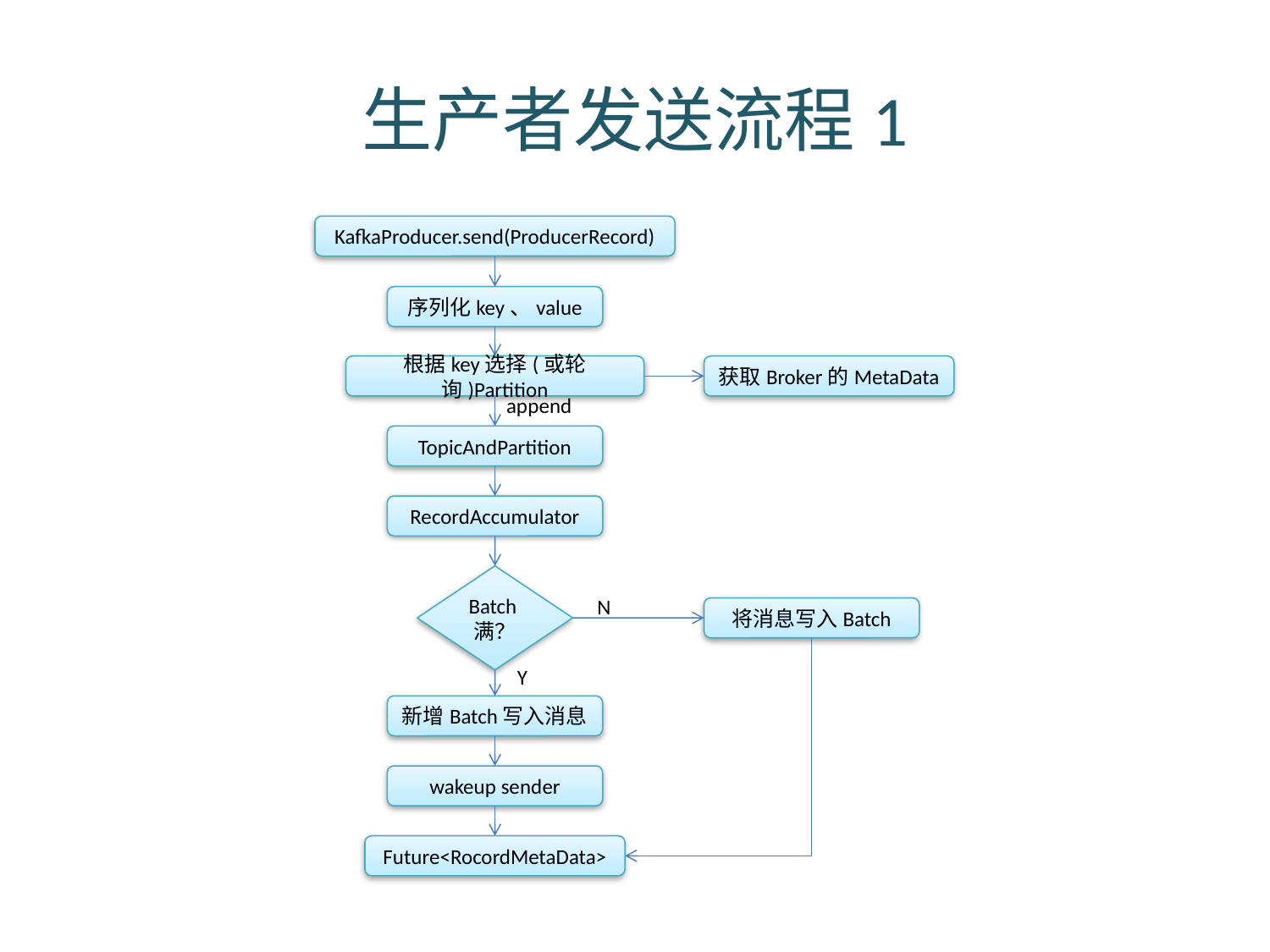

# 生产者发送流程1
KafkaProducer.send(ProducerRecord)
序列化key、value
根据key选择(或轮询)Partition
获取Broker的MetaData
append
TopicAndPartition
RecordAccumulator
Batch满？
N
将消息写入Batch
Y
新增Batch写入消息
wakeup sender
Future<RocordMetaData>